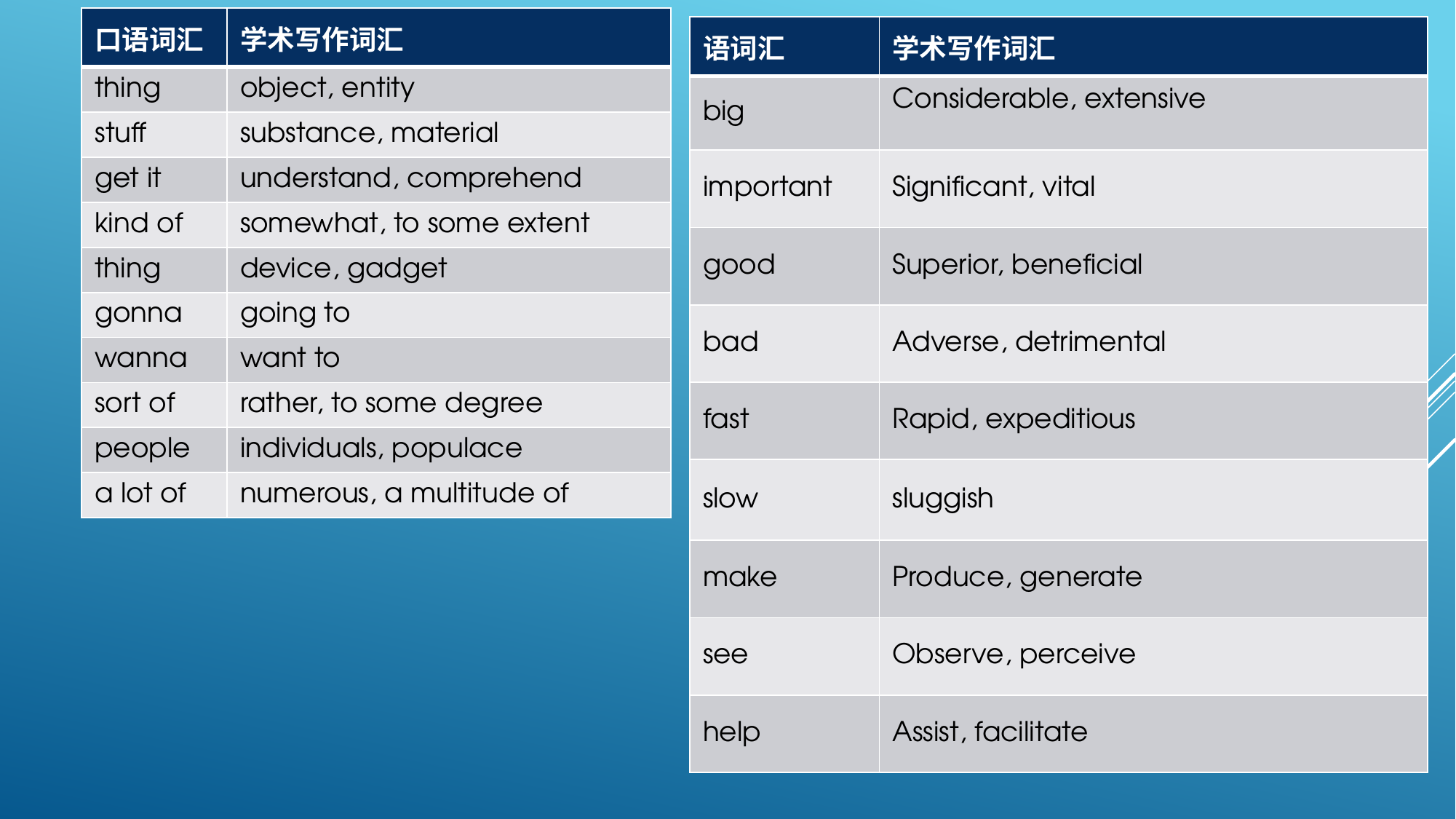

| 口语词汇 | 学术写作词汇 |
| --- | --- |
| thing | object, entity |
| stuff | substance, material |
| get it | understand, comprehend |
| kind of | somewhat, to some extent |
| thing | device, gadget |
| gonna | going to |
| wanna | want to |
| sort of | rather, to some degree |
| people | individuals, populace |
| a lot of | numerous, a multitude of |
| 语词汇 | 学术写作词汇 |
| --- | --- |
| big | Considerable, extensive |
| important | Significant, vital |
| good | Superior, beneficial |
| bad | Adverse, detrimental |
| fast | Rapid, expeditious |
| slow | sluggish |
| make | Produce, generate |
| see | Observe, perceive |
| help | Assist, facilitate |
#